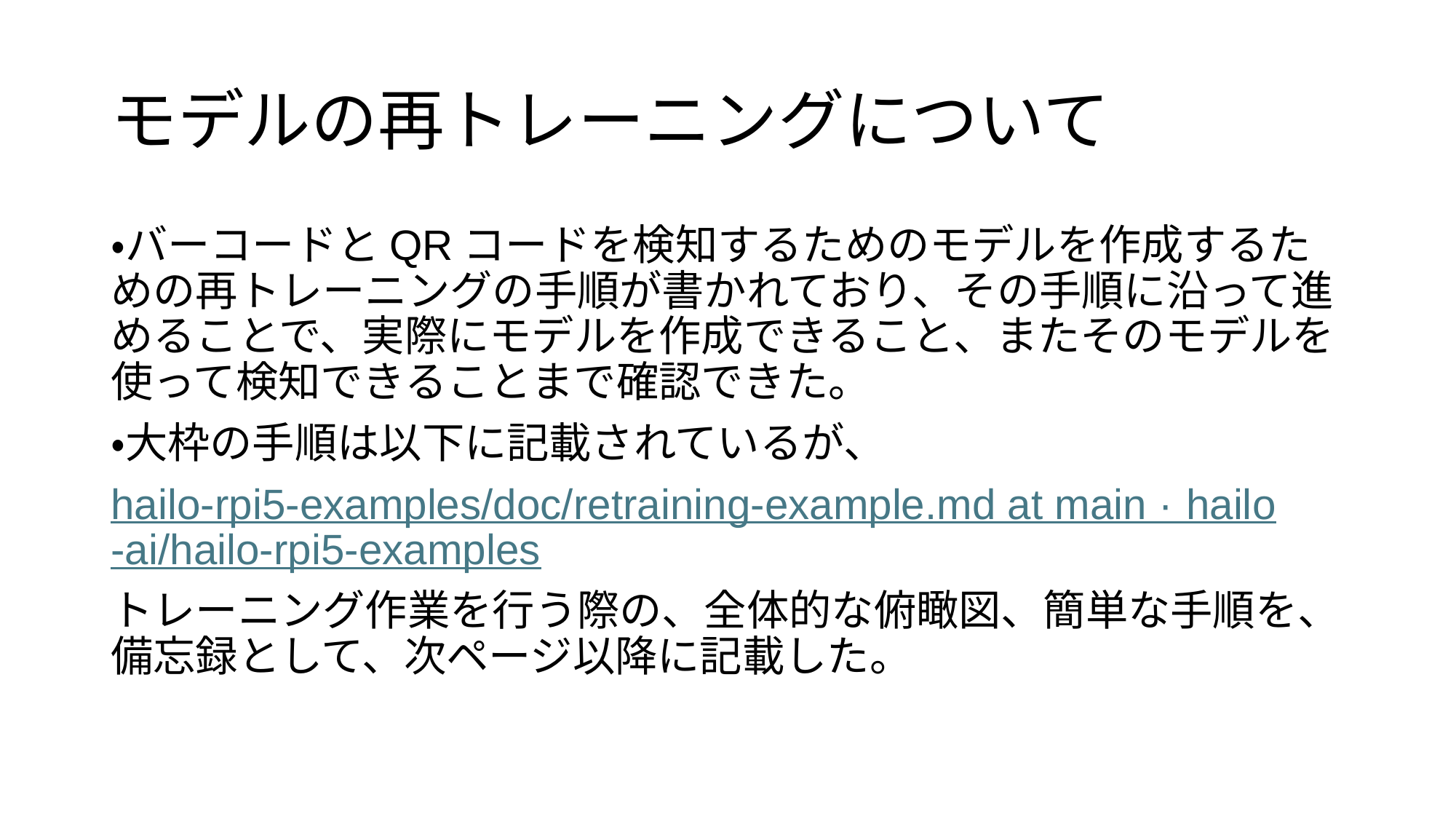

# モデルの再トレーニングについて
・バーコードとQRコードを検知するためのモデルを作成するための再トレーニングの手順が書かれており、その手順に沿って進めることで、実際にモデルを作成できること、またそのモデルを使って検知できることまで確認できた。
・大枠の手順は以下に記載されているが、
hailo-rpi5-examples/doc/retraining-example.md at main · hailo-ai/hailo-rpi5-examples
トレーニング作業を行う際の、全体的な俯瞰図、簡単な手順を、備忘録として、次ページ以降に記載した。